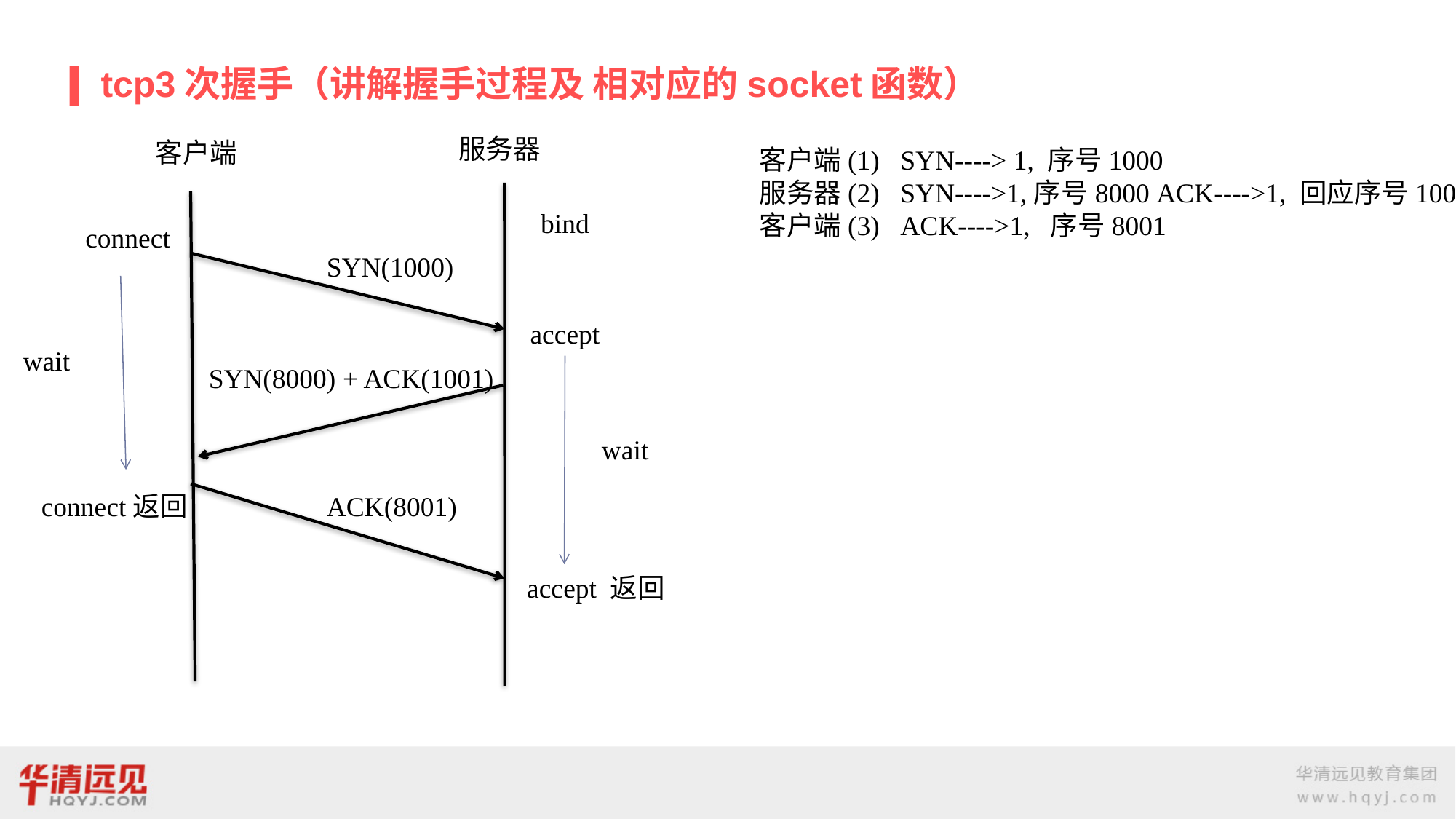

# tcp3次握手（讲解握手过程及 相对应的socket函数）
服务器
客户端
客户端(1)   SYN----> 1, 序号1000
服务器(2)   SYN---->1,序号8000 ACK---->1, 回应序号1001
客户端(3)   ACK---->1,  序号8001
bind
connect
SYN(1000)
accept
wait
SYN(8000) + ACK(1001)
wait
connect返回
ACK(8001)
accept 返回
30